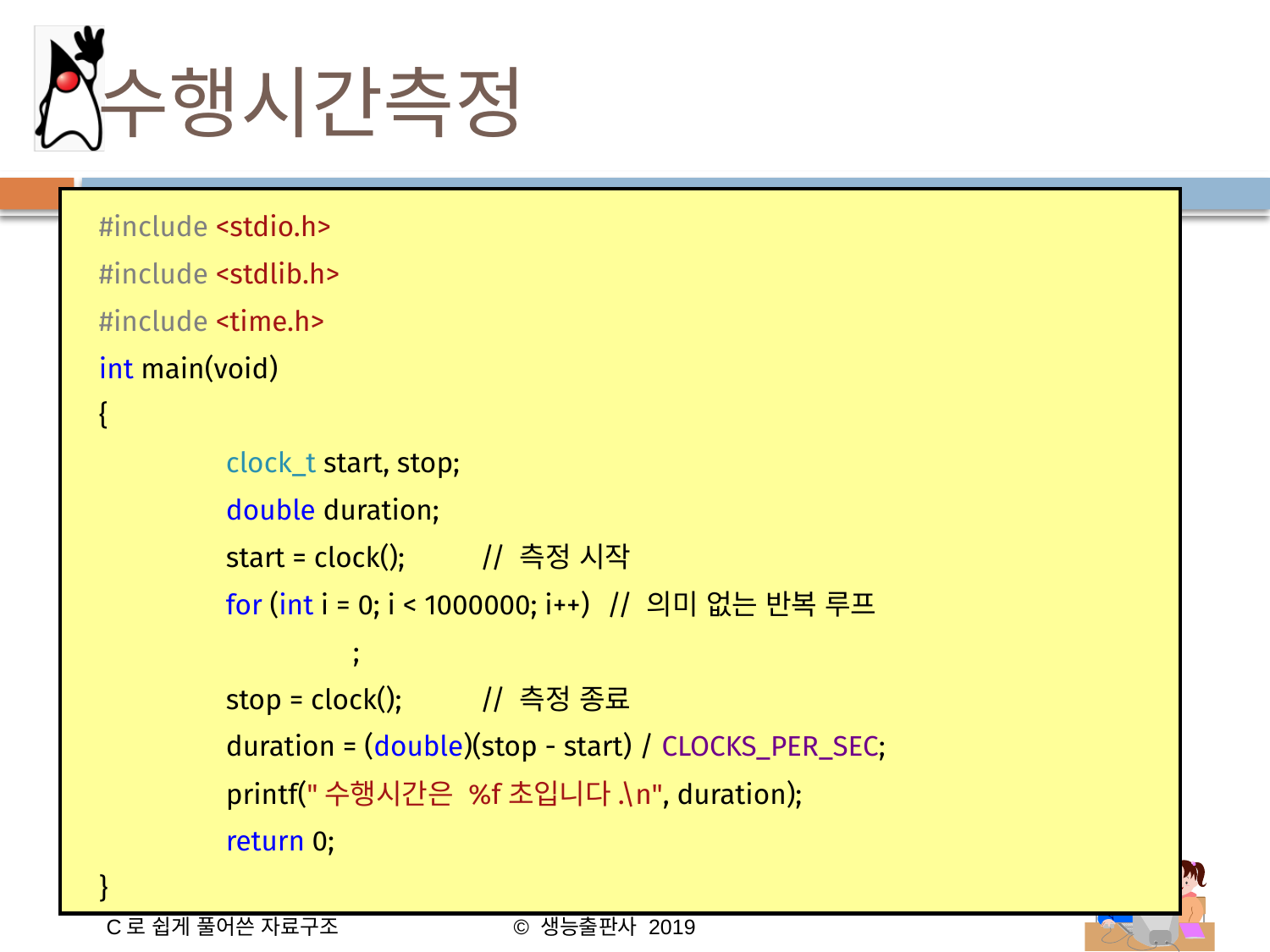

# 수행시간측정
#include <stdio.h>
#include <stdlib.h>
#include <time.h>
int main(void)
{
	clock_t start, stop;
	double duration;
	start = clock();	// 측정 시작
	for (int i = 0; i < 1000000; i++)	// 의미 없는 반복 루프
		;
	stop = clock();	// 측정 종료
	duration = (double)(stop - start) / CLOCKS_PER_SEC;
	printf("수행시간은 %f초입니다.\n", duration);
	return 0;
}